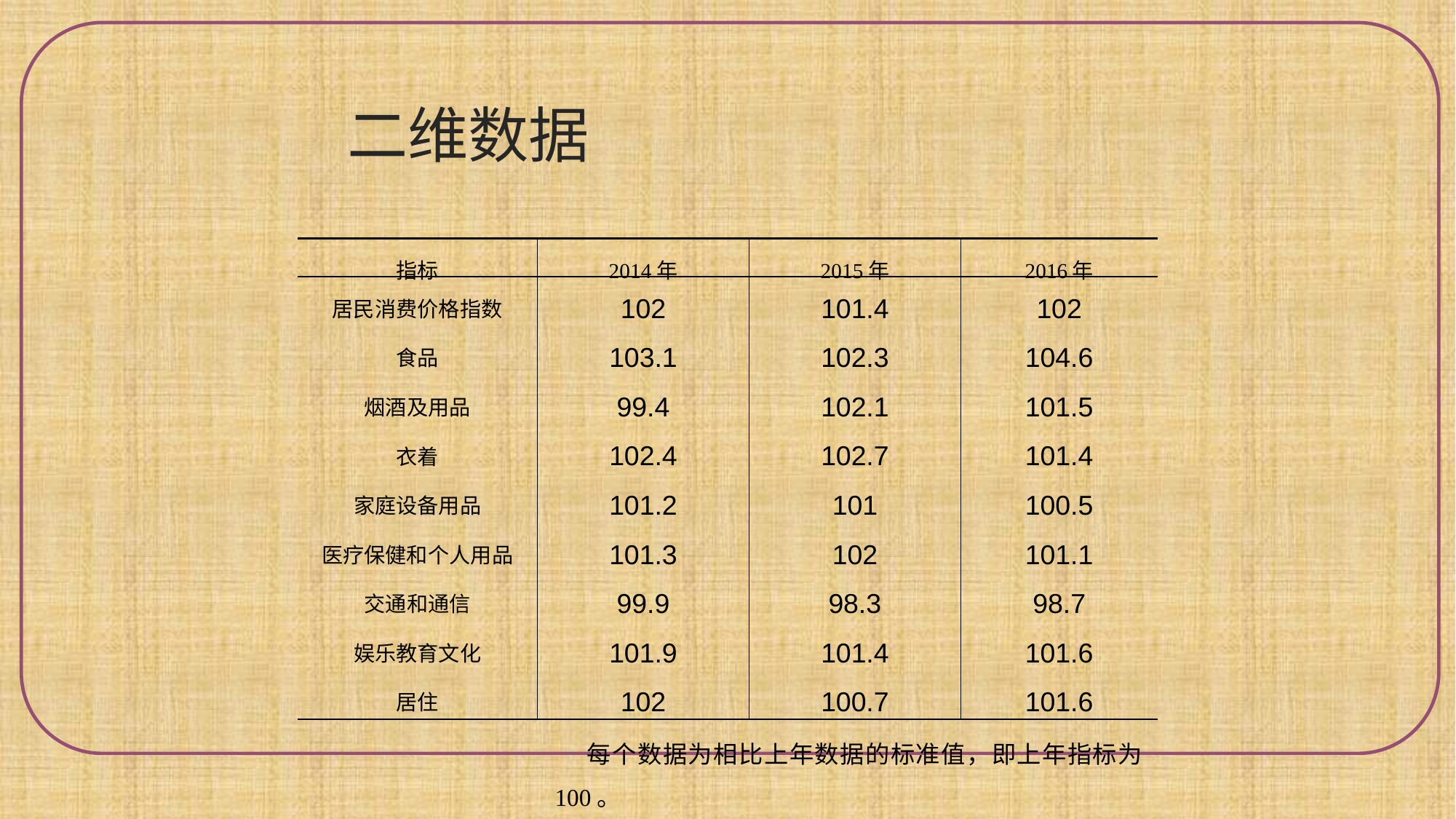

二维数据
| 指标 | 2014年 | 2015年 | 2016年 |
| --- | --- | --- | --- |
| 居民消费价格指数 | 102 | 101.4 | 102 |
| 食品 | 103.1 | 102.3 | 104.6 |
| 烟酒及用品 | 99.4 | 102.1 | 101.5 |
| 衣着 | 102.4 | 102.7 | 101.4 |
| 家庭设备用品 | 101.2 | 101 | 100.5 |
| 医疗保健和个人用品 | 101.3 | 102 | 101.1 |
| 交通和通信 | 99.9 | 98.3 | 98.7 |
| 娱乐教育文化 | 101.9 | 101.4 | 101.6 |
| 居住 | 102 | 100.7 | 101.6 |
每个数据为相比上年数据的标准值，即上年指标为100。